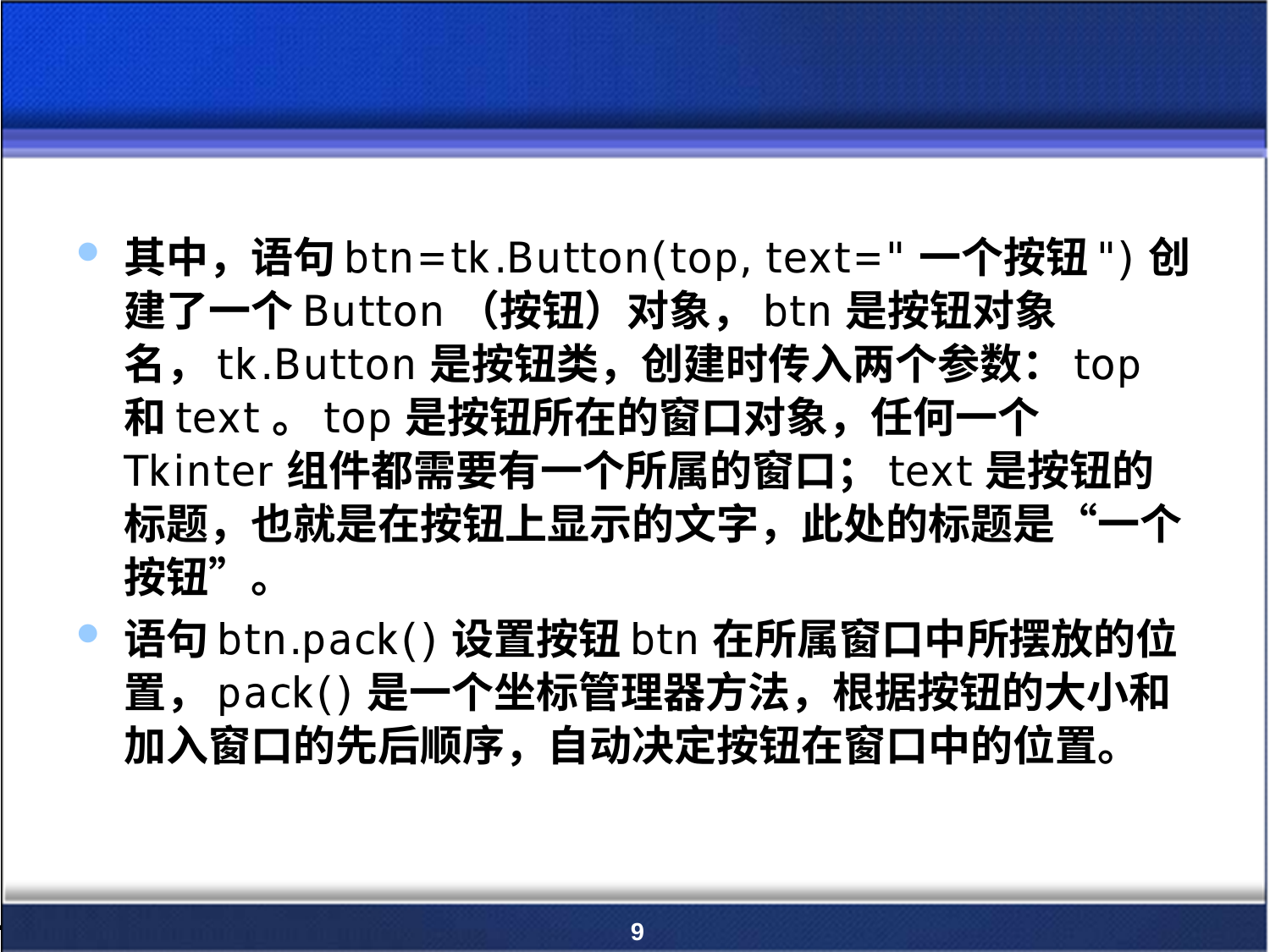

#
其中，语句btn=tk.Button(top, text="一个按钮")创建了一个Button（按钮）对象，btn是按钮对象名，tk.Button是按钮类，创建时传入两个参数：top和text。top是按钮所在的窗口对象，任何一个Tkinter组件都需要有一个所属的窗口；text是按钮的标题，也就是在按钮上显示的文字，此处的标题是“一个按钮”。
语句btn.pack()设置按钮btn在所属窗口中所摆放的位置，pack()是一个坐标管理器方法，根据按钮的大小和加入窗口的先后顺序，自动决定按钮在窗口中的位置。
9